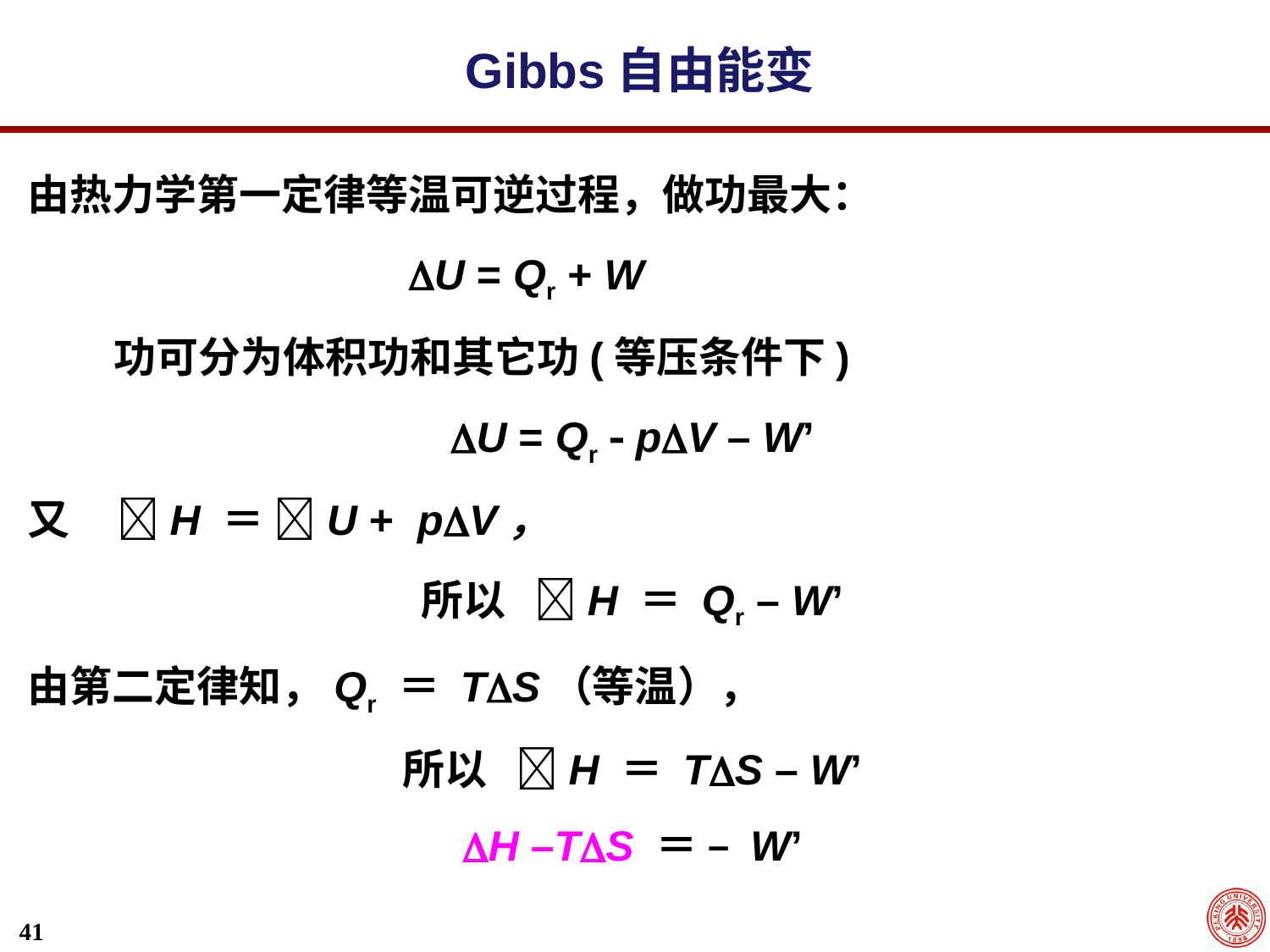

Gibbs自由能变

由热力学第一定律等温可逆过程，做功最大：
			ΔU = Qr + W
        功可分为体积功和其它功(等压条件下)
ΔU = Qr − pΔV – W’
又     ΔH ＝ ΔU +  pΔV，
所以   ΔH ＝ Qr – W’
由第二定律知，Qr ＝ TΔS（等温），
所以   ΔH ＝ TΔS – W’
ΔH –TΔS ＝ – W’
41